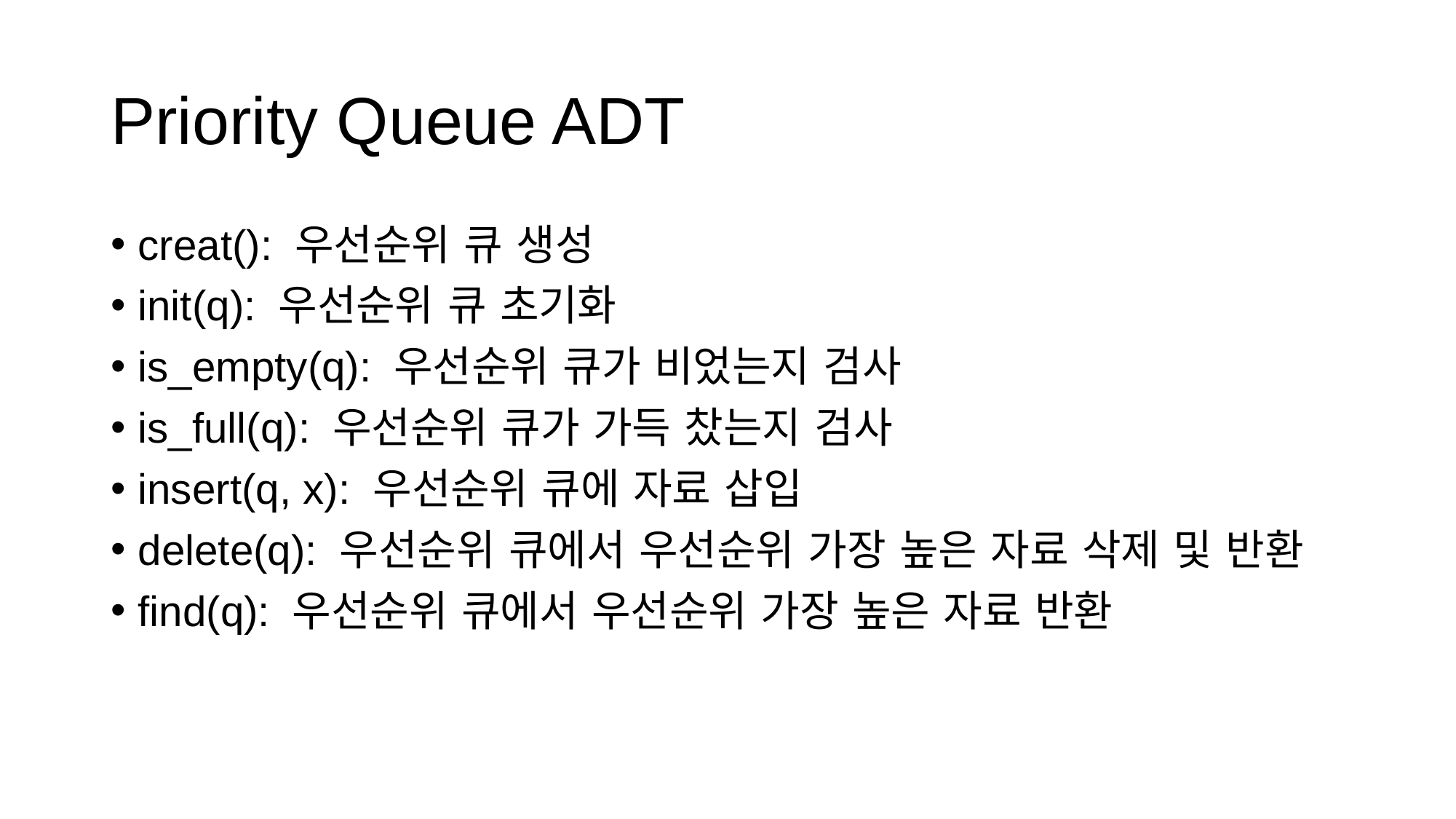

Priority Queue ADT
creat(): 우선순위 큐 생성
init(q): 우선순위 큐 초기화
is_empty(q): 우선순위 큐가 비었는지 검사
is_full(q): 우선순위 큐가 가득 찼는지 검사
insert(q, x): 우선순위 큐에 자료 삽입
delete(q): 우선순위 큐에서 우선순위 가장 높은 자료 삭제 및 반환
find(q): 우선순위 큐에서 우선순위 가장 높은 자료 반환